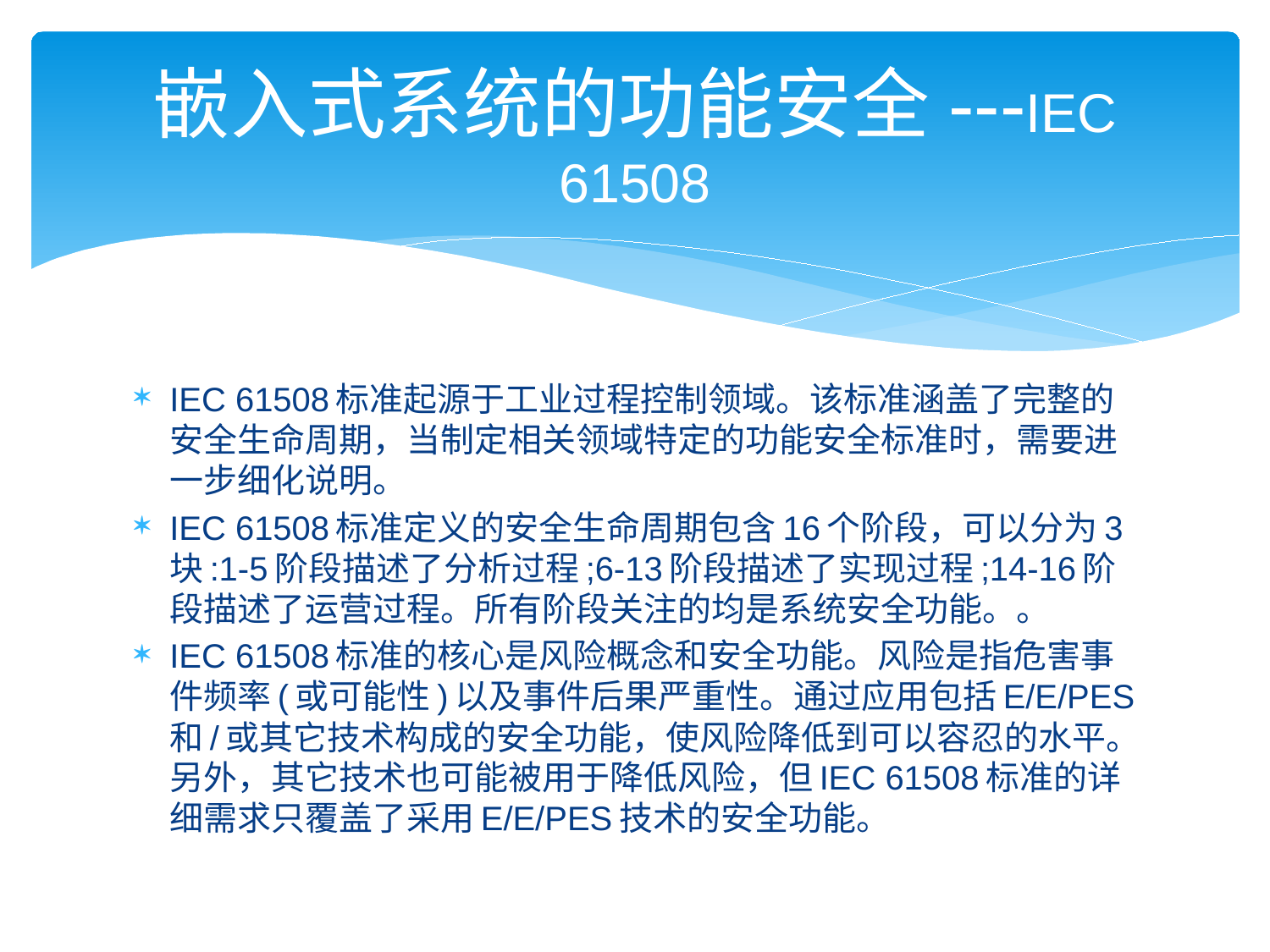

# 嵌入式系统的功能安全---IEC 61508
IEC 61508标准起源于工业过程控制领域。该标准涵盖了完整的安全生命周期，当制定相关领域特定的功能安全标准时，需要进一步细化说明。
IEC 61508标准定义的安全生命周期包含16个阶段，可以分为3块:1-5阶段描述了分析过程;6-13阶段描述了实现过程;14-16阶段描述了运营过程。所有阶段关注的均是系统安全功能。。
IEC 61508标准的核心是风险概念和安全功能。风险是指危害事件频率(或可能性)以及事件后果严重性。通过应用包括E/E/PES和/或其它技术构成的安全功能，使风险降低到可以容忍的水平。另外，其它技术也可能被用于降低风险，但IEC 61508标准的详细需求只覆盖了采用E/E/PES技术的安全功能。